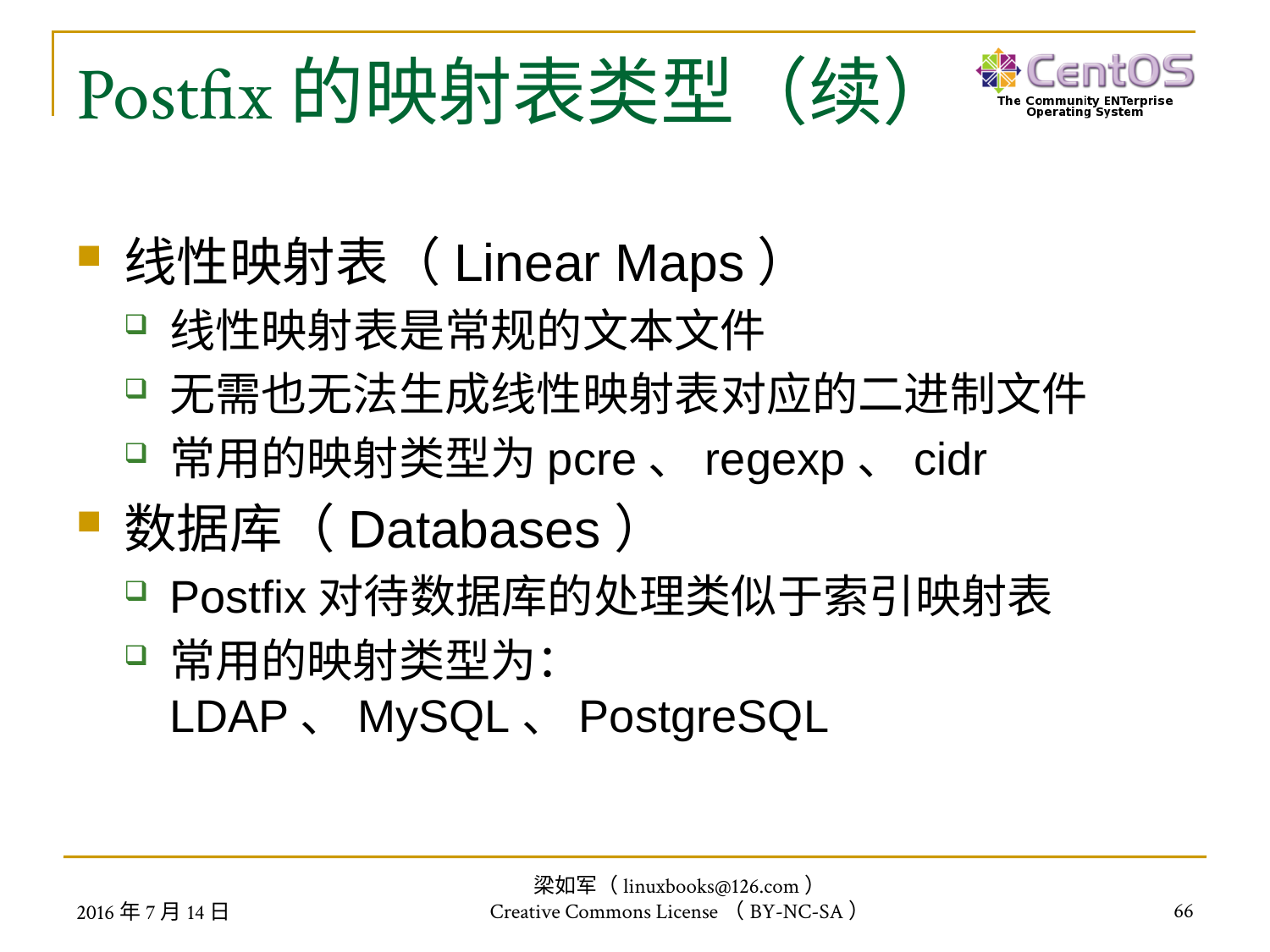

# Postfix的映射表类型（续）
线性映射表（Linear Maps）
线性映射表是常规的文本文件
无需也无法生成线性映射表对应的二进制文件
常用的映射类型为pcre、regexp、cidr
数据库（Databases）
Postfix对待数据库的处理类似于索引映射表
常用的映射类型为：LDAP、MySQL、PostgreSQL
梁如军（linuxbooks@126.com）
Creative Commons License（BY-NC-SA）
2016年7月14日
66